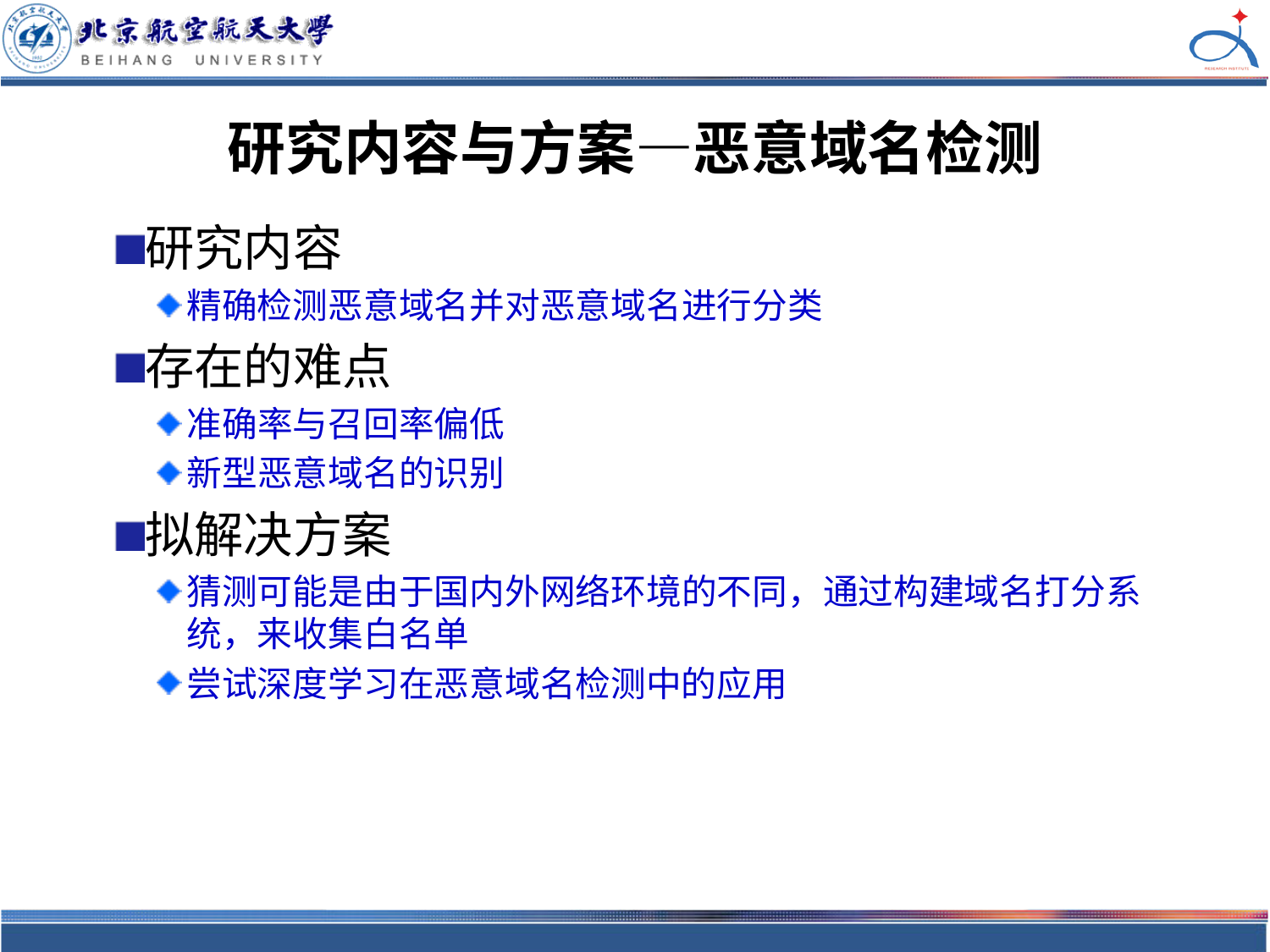

# 研究内容与方案—恶意域名检测
研究内容
精确检测恶意域名并对恶意域名进行分类
存在的难点
准确率与召回率偏低
新型恶意域名的识别
拟解决方案
猜测可能是由于国内外网络环境的不同，通过构建域名打分系统，来收集白名单
尝试深度学习在恶意域名检测中的应用